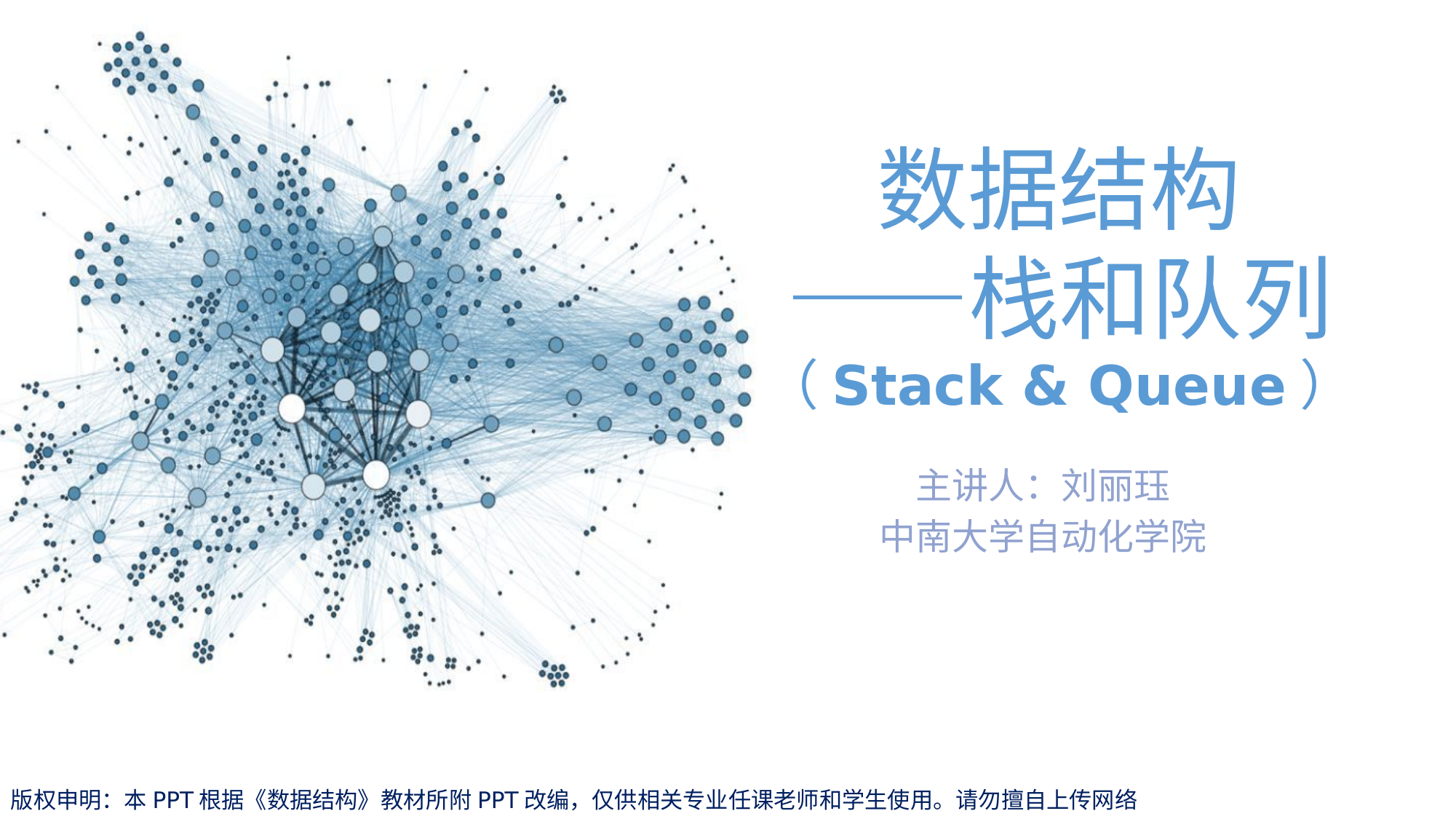

数据结构
——栈和队列
（Stack & Queue）
主讲人：刘丽珏
中南大学自动化学院